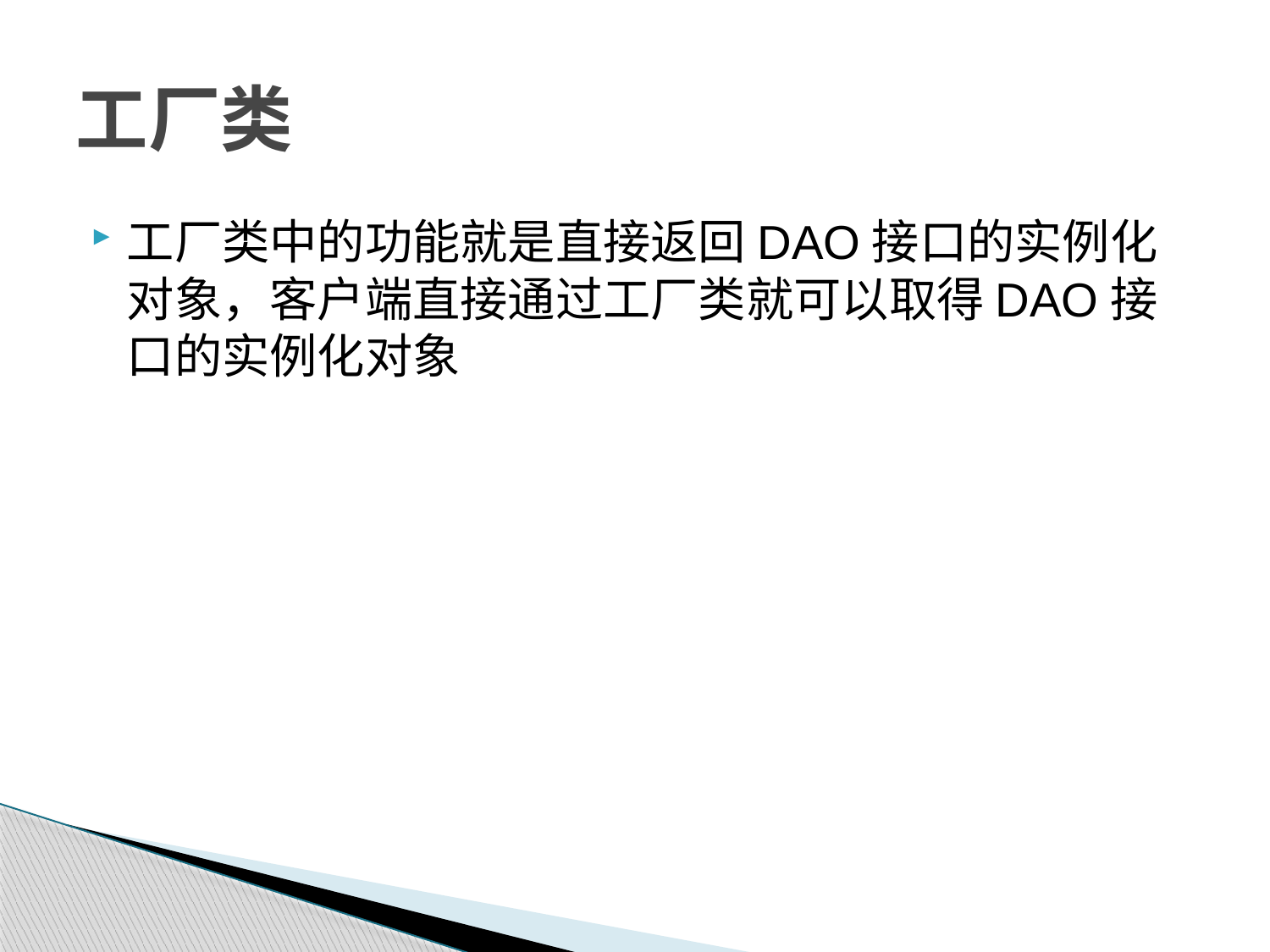

# 工厂类
工厂类中的功能就是直接返回DAO接口的实例化对象，客户端直接通过工厂类就可以取得DAO接口的实例化对象